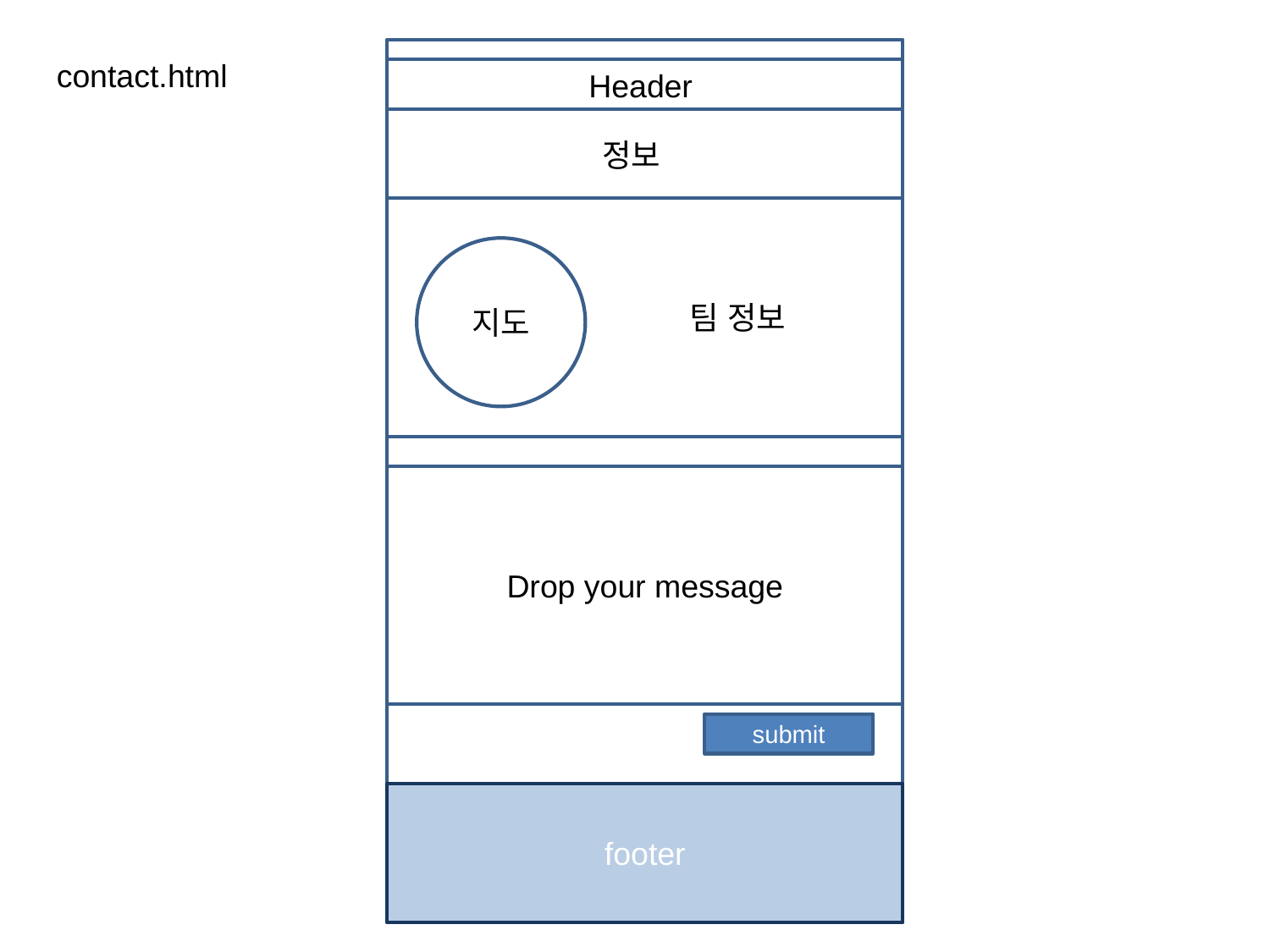

contact.html

Header
   정보
                    팀 정보
지도
Drop your message
submit
footer